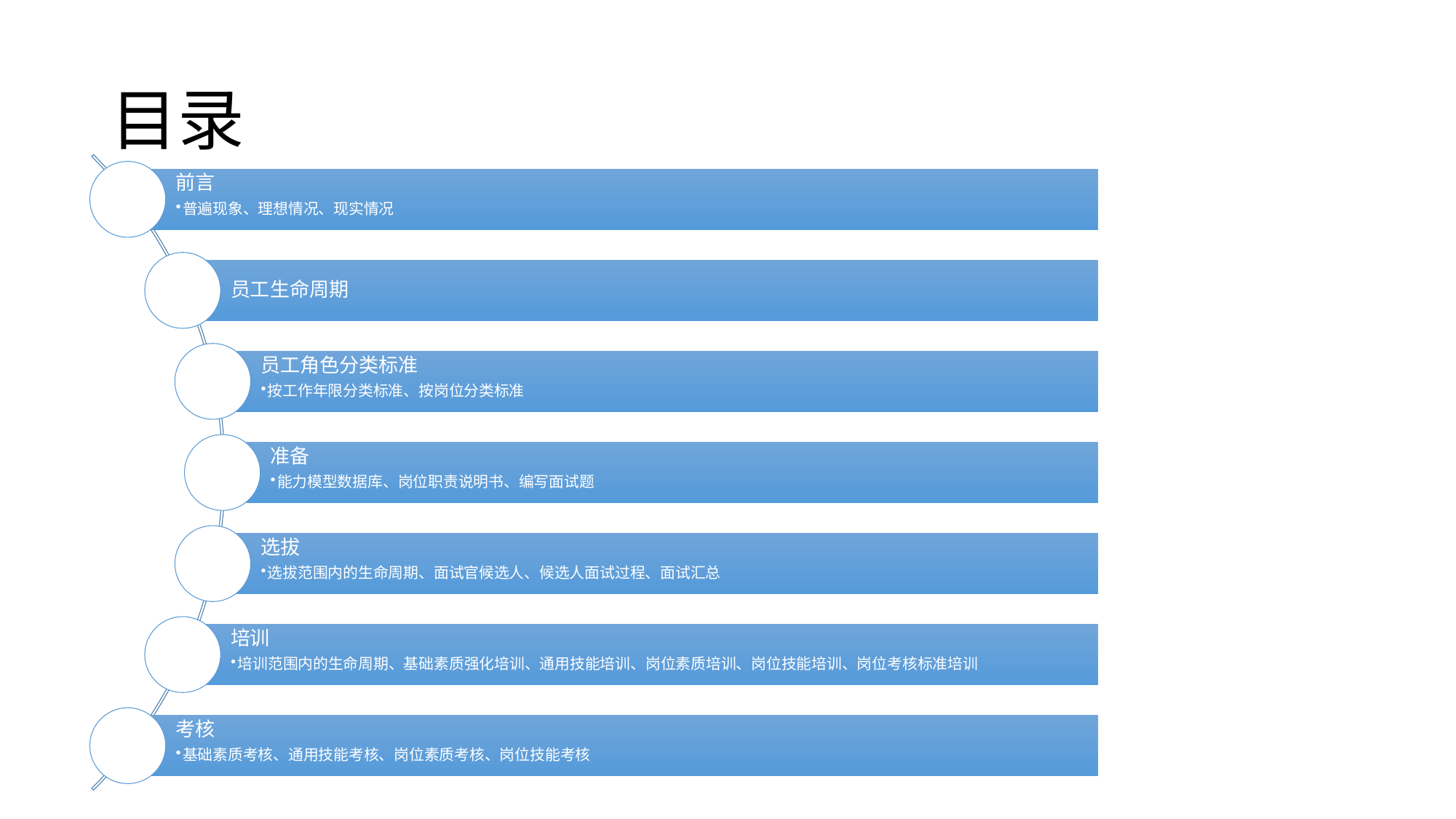

# 目录
前言
普遍现象、理想情况、现实情况
员工生命周期
员工角色分类标准
按工作年限分类标准、按岗位分类标准
准备
能力模型数据库、岗位职责说明书、编写面试题
选拔
选拔范围内的生命周期、面试官候选人、候选人面试过程、面试汇总
培训
培训范围内的生命周期、基础素质强化培训、通用技能培训、岗位素质培训、岗位技能培训、岗位考核标准培训
考核
基础素质考核、通用技能考核、岗位素质考核、岗位技能考核